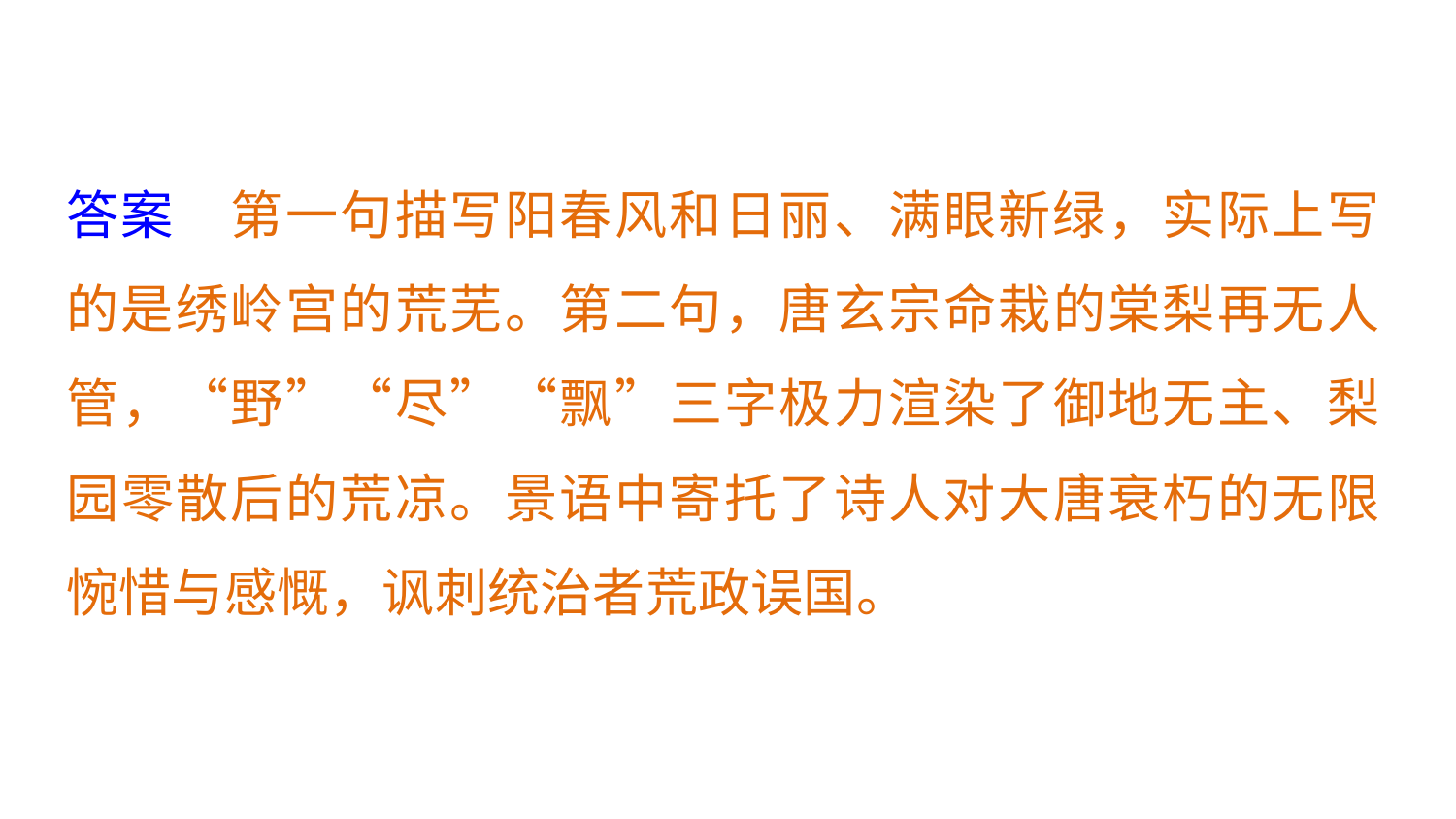

答案　第一句描写阳春风和日丽、满眼新绿，实际上写的是绣岭宫的荒芜。第二句，唐玄宗命栽的棠梨再无人管，“野”“尽”“飘”三字极力渲染了御地无主、梨园零散后的荒凉。景语中寄托了诗人对大唐衰朽的无限惋惜与感慨，讽刺统治者荒政误国。